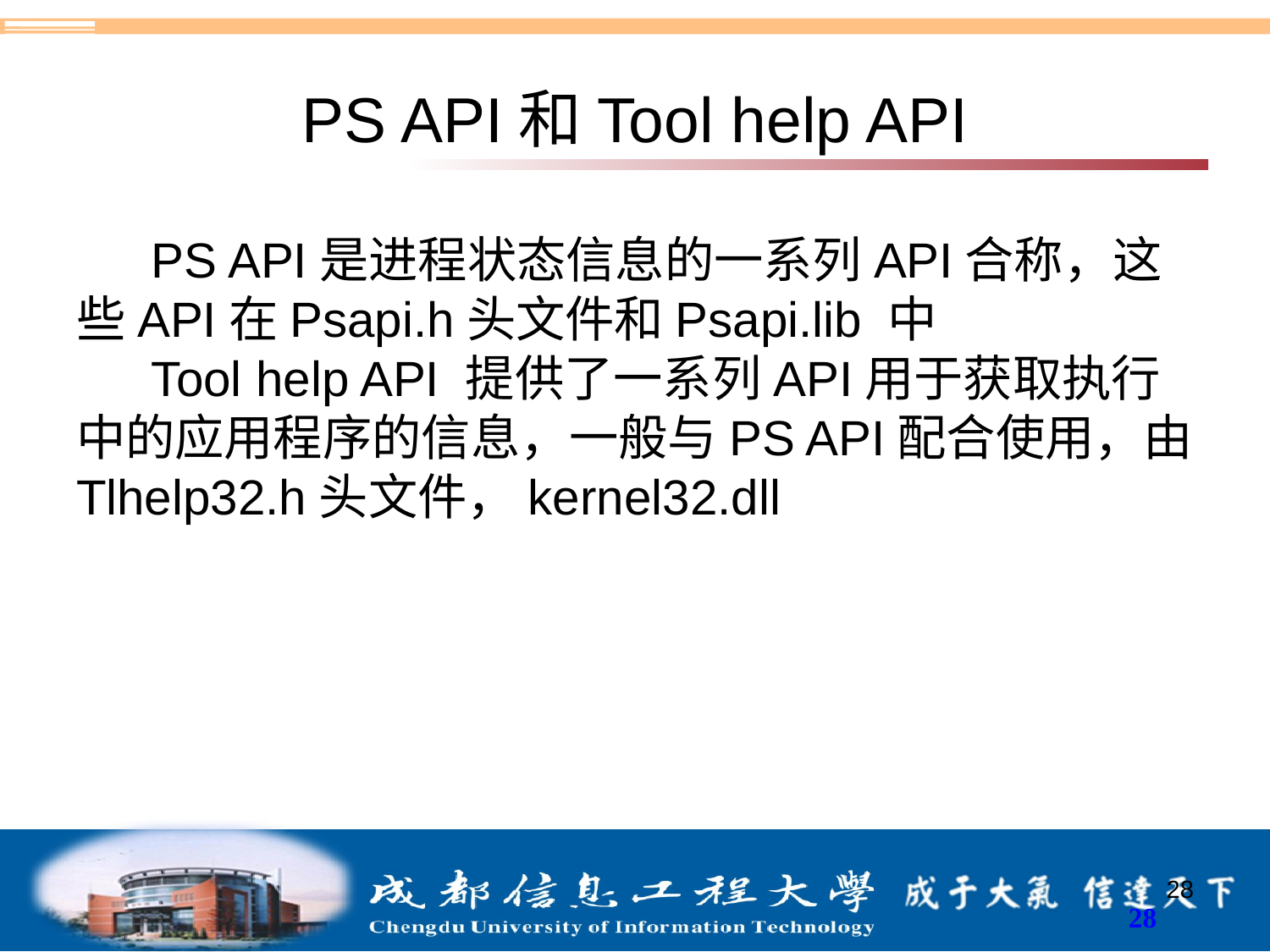

# PS API和Tool help API
PS API是进程状态信息的一系列API合称，这些API在Psapi.h头文件和Psapi.lib 中
Tool help API 提供了一系列API用于获取执行中的应用程序的信息，一般与PS API配合使用，由Tlhelp32.h头文件，kernel32.dll